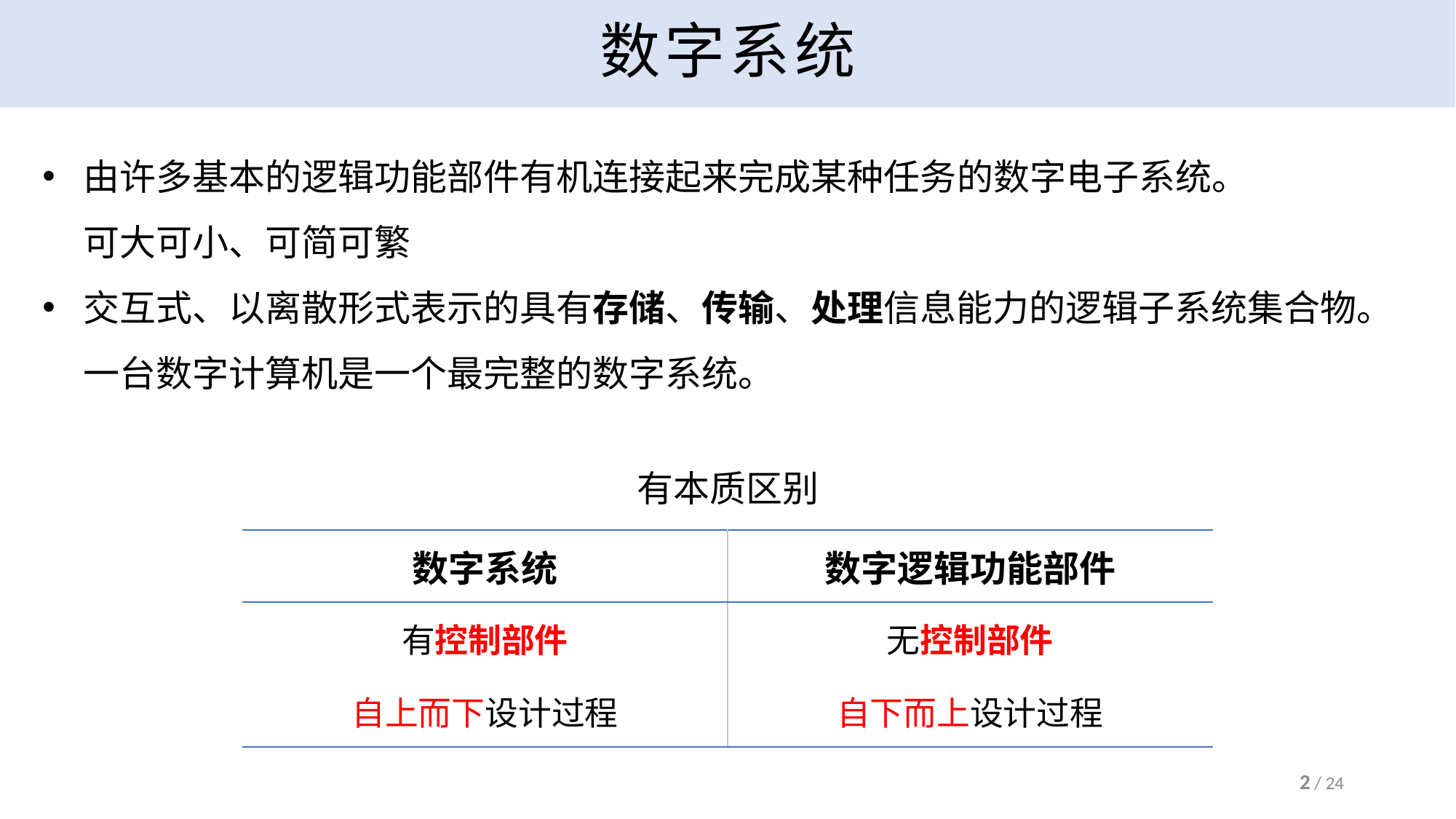

# 数字系统
由许多基本的逻辑功能部件有机连接起来完成某种任务的数字电子系统。
可大可小、可简可繁
交互式、以离散形式表示的具有存储、传输、处理信息能力的逻辑子系统集合物。
一台数字计算机是一个最完整的数字系统。
有本质区别
| 数字系统 | 数字逻辑功能部件 |
| --- | --- |
| 有控制部件 | 无控制部件 |
| 自上而下设计过程 | 自下而上设计过程 |
2 / 24